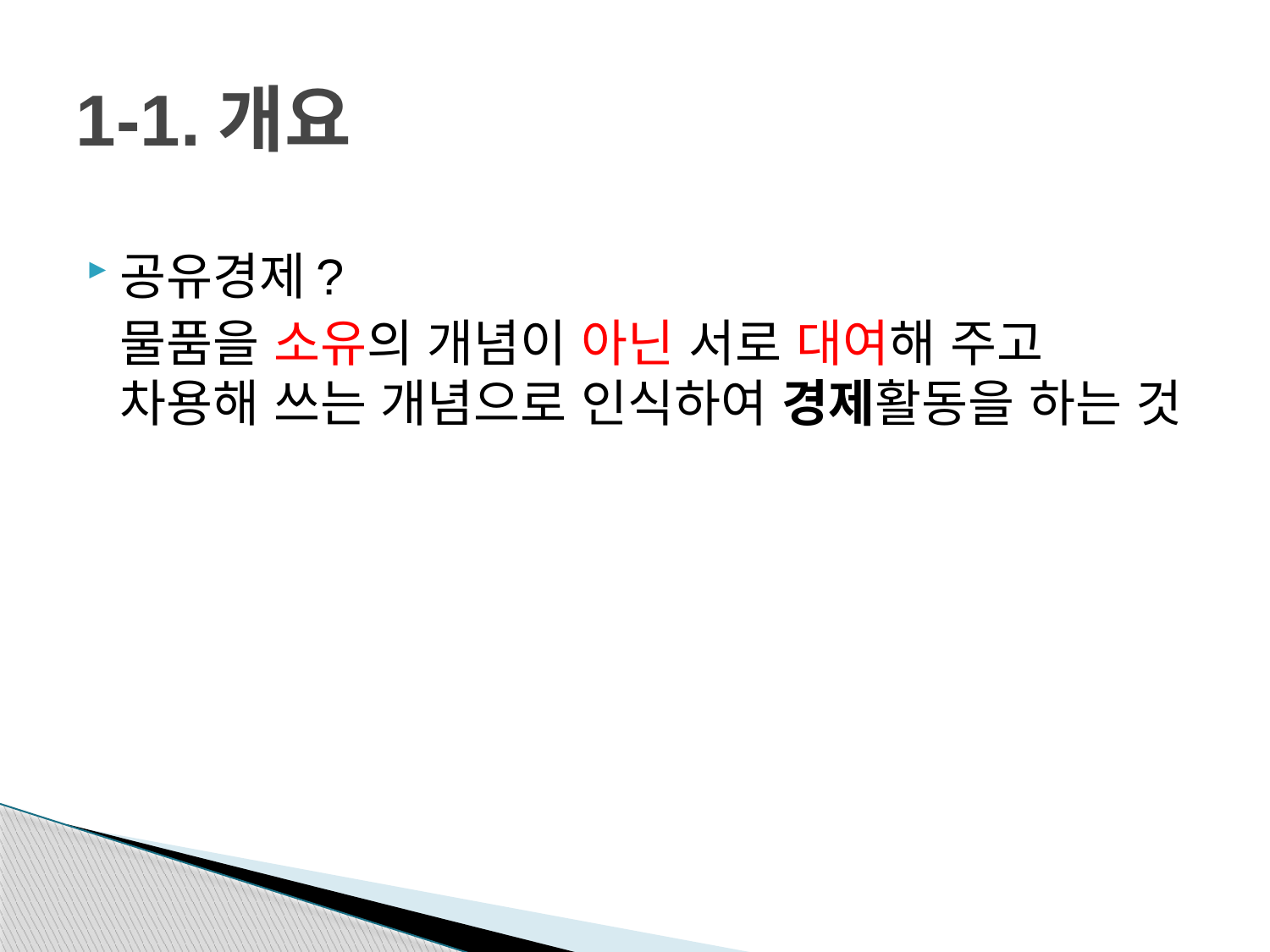

# 1-1.개요
공유경제?
	물품을 소유의 개념이 아닌 서로 대여해 주고 차용해 쓰는 개념으로 인식하여 경제활동을 하는 것